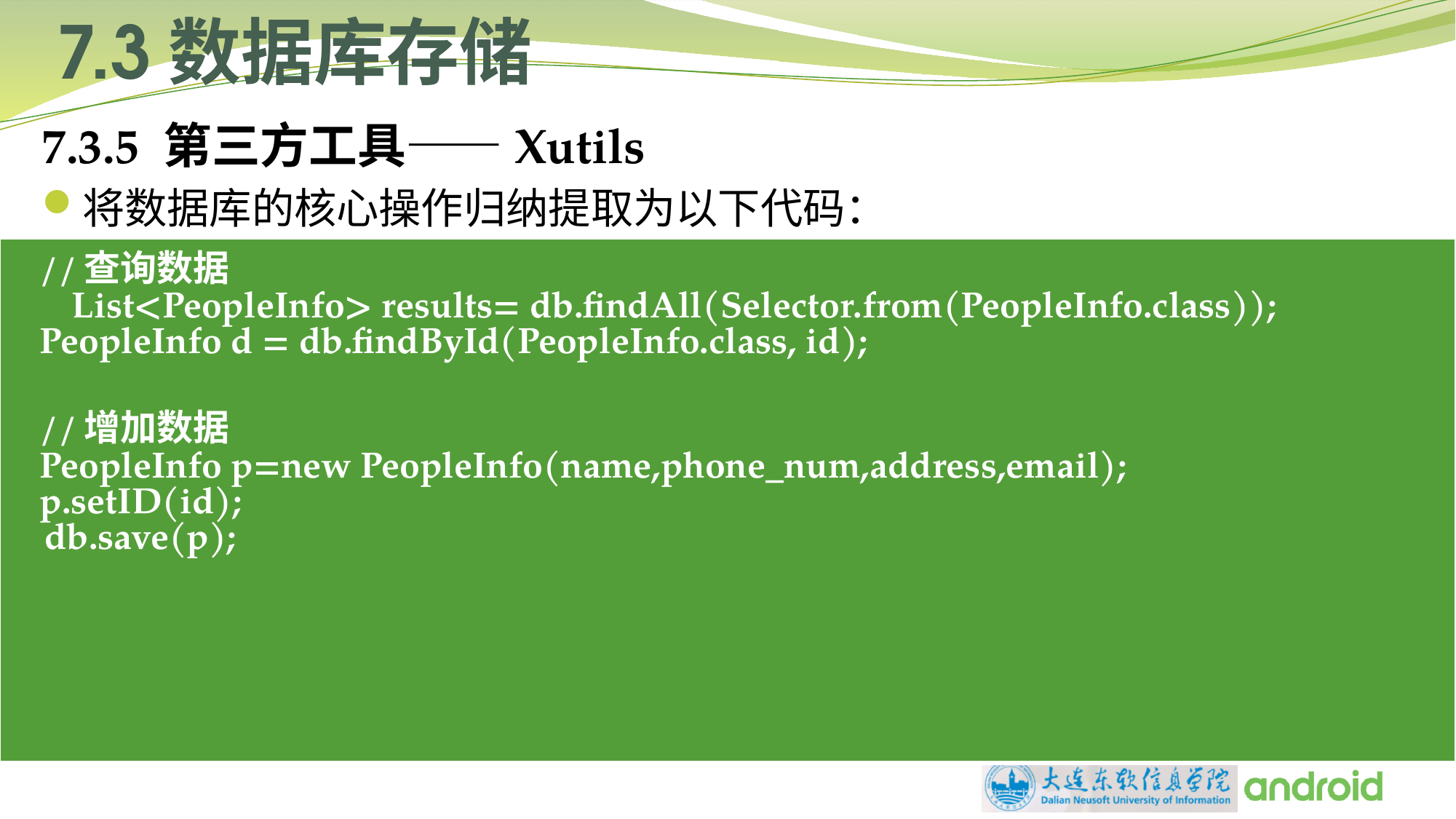

# 7.3数据库存储
7.3.5 第三方工具——Xutils
将数据库的核心操作归纳提取为以下代码：

| //查询数据 List<PeopleInfo> results= db.findAll(Selector.from(PeopleInfo.class)); PeopleInfo d = db.findById(PeopleInfo.class, id);   //增加数据 PeopleInfo p=new PeopleInfo(name,phone\_num,address,email); p.setID(id); db.save(p); |
| --- |